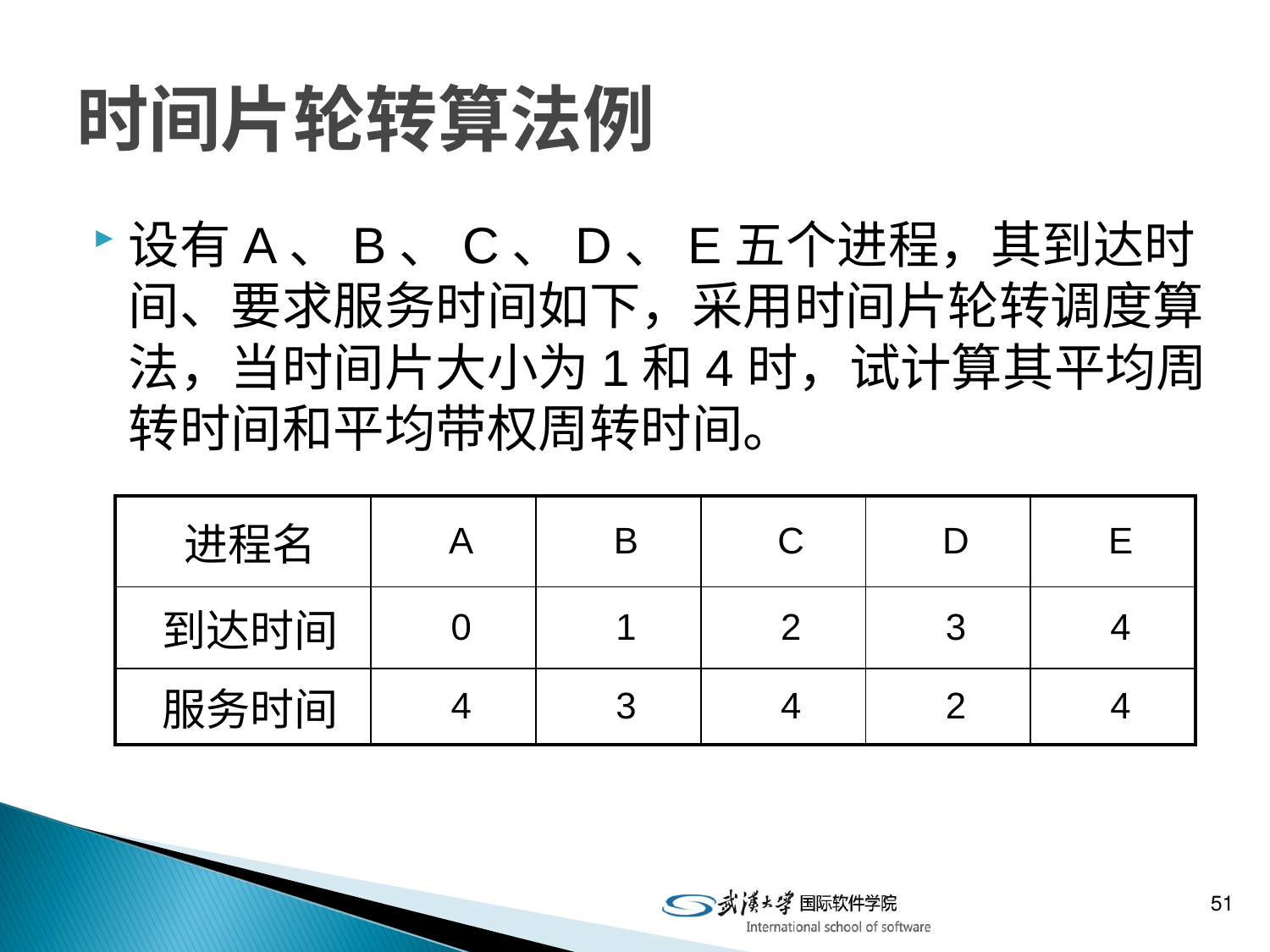

# 时间片轮转算法例
设有A、B、C、D、E五个进程，其到达时间、要求服务时间如下，采用时间片轮转调度算法，当时间片大小为1和4时，试计算其平均周转时间和平均带权周转时间。

| 进程名 | A | B | C | D | E |
| --- | --- | --- | --- | --- | --- |
| 到达时间 | 0 | 1 | 2 | 3 | 4 |
| 服务时间 | 4 | 3 | 4 | 2 | 4 |